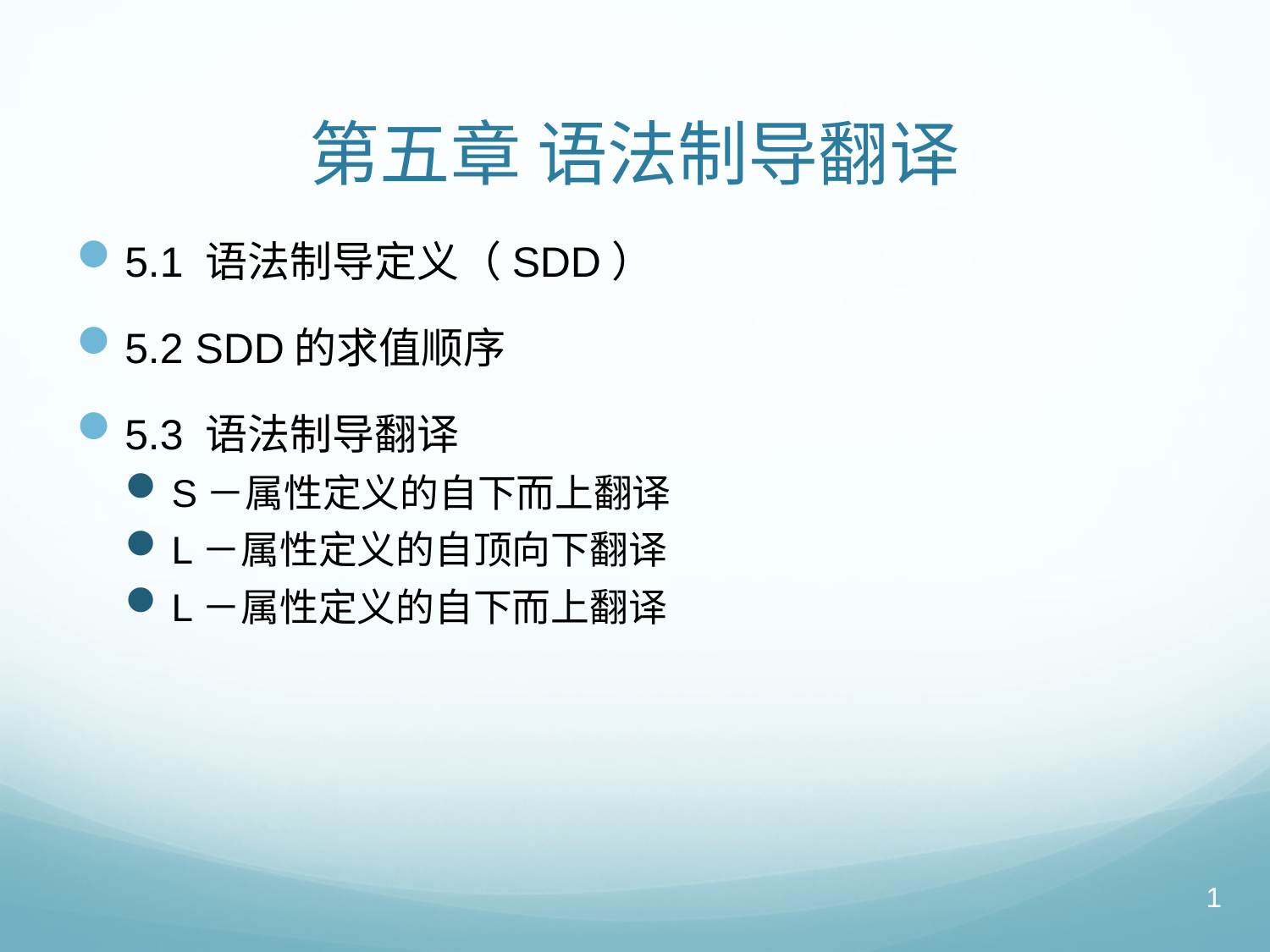

# 第五章 语法制导翻译
5.1 语法制导定义（SDD）
5.2 SDD的求值顺序
5.3 语法制导翻译
S－属性定义的自下而上翻译
L－属性定义的自顶向下翻译
L－属性定义的自下而上翻译
1